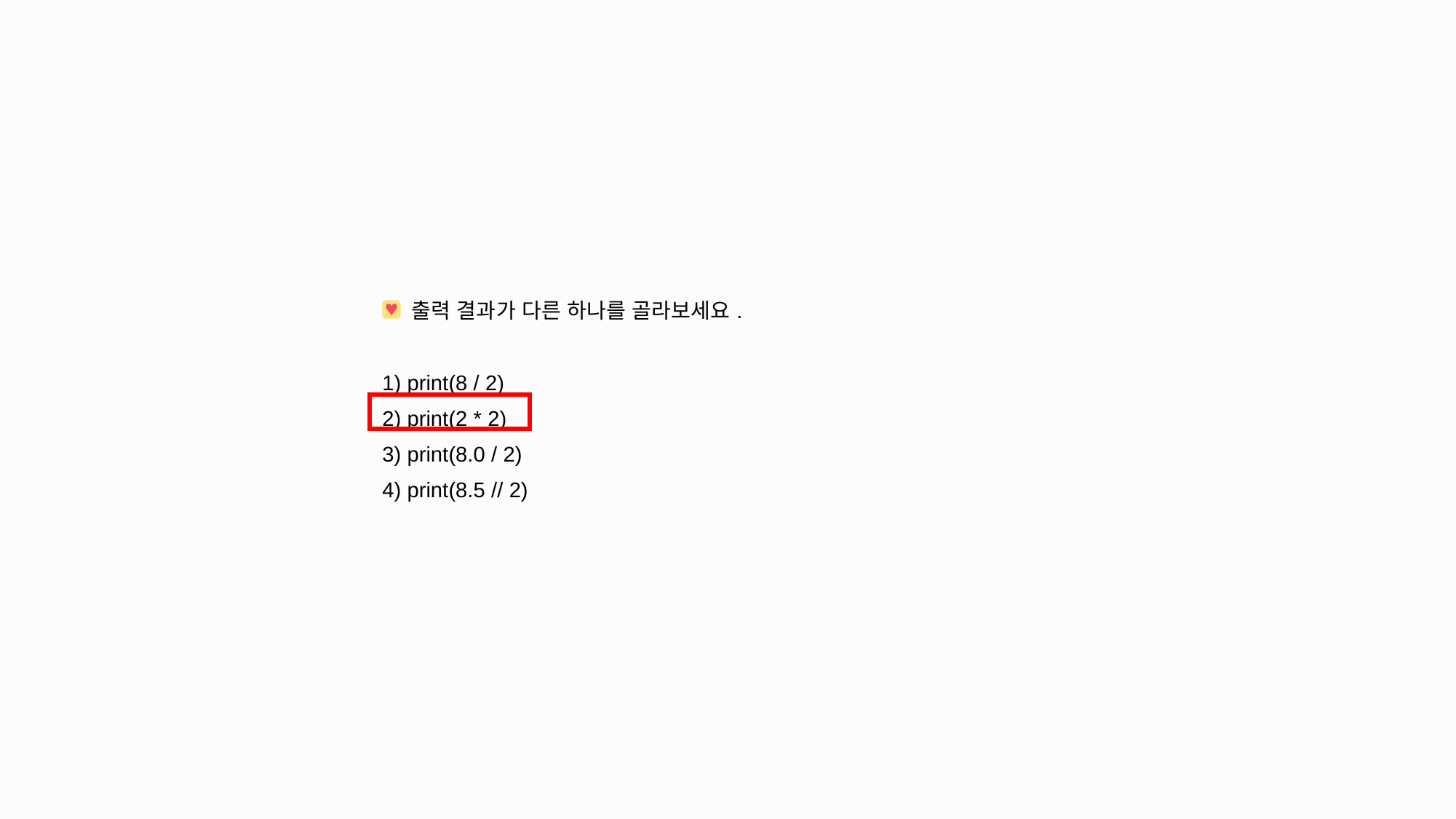

| 출력 결과가 다른 하나를 골라보세요. |
| --- |
| 1) print(8 / 2) 2) print(2 \* 2) 3) print(8.0 / 2) 4) print(8.5 // 2) |